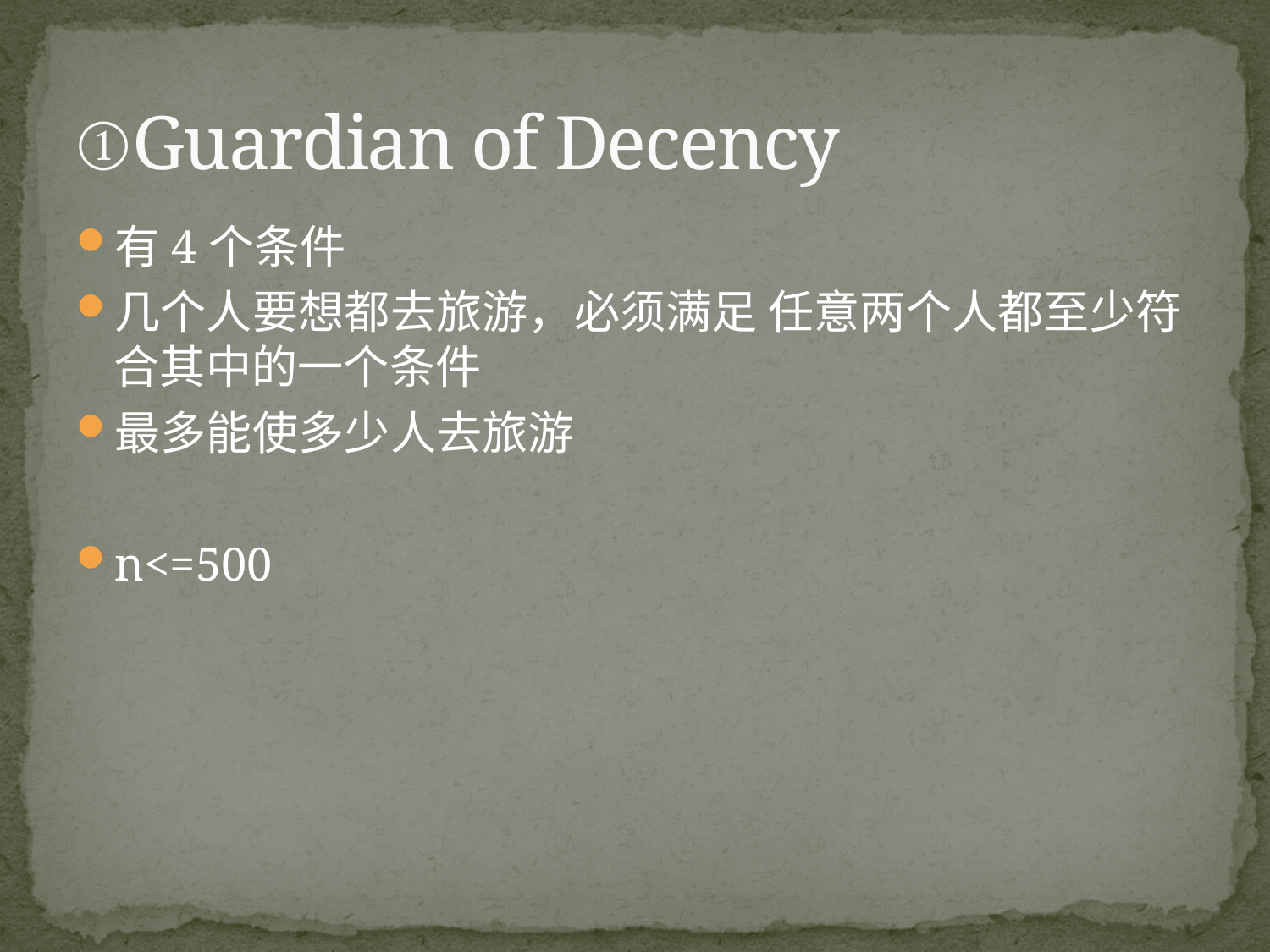

# ①Guardian of Decency
有4个条件
几个人要想都去旅游，必须满足 任意两个人都至少符合其中的一个条件
最多能使多少人去旅游

n<=500